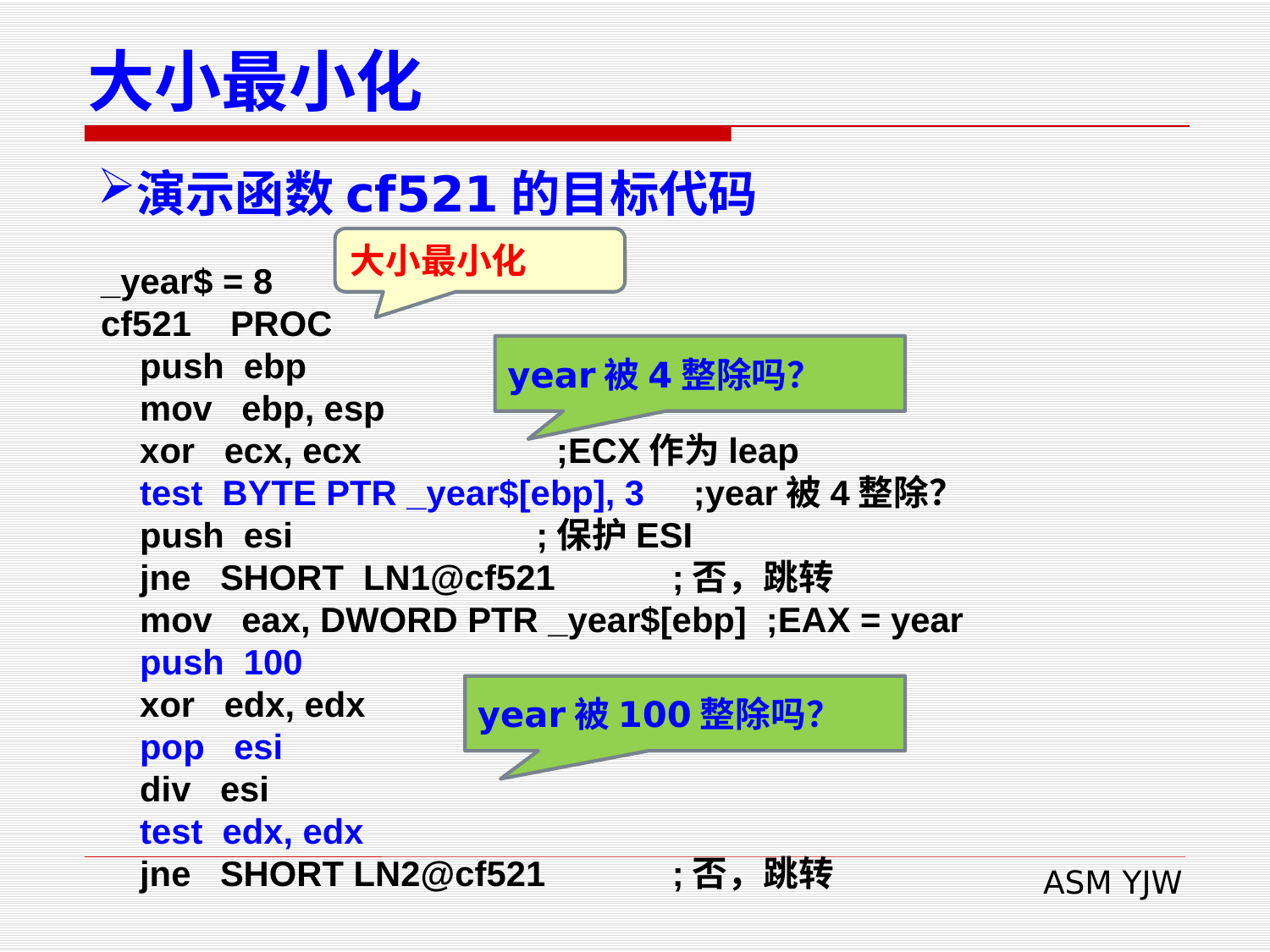

# 大小最小化
演示函数cf521的目标代码
大小最小化
_year$ = 8
cf521    PROC
    push  ebp
    mov   ebp, esp
    xor   ecx, ecx                    ;ECX作为leap
    test  BYTE PTR _year$[ebp], 3     ;year被4整除？
    push  esi                         ;保护ESI
    jne   SHORT  LN1@cf521            ;否，跳转
    mov   eax, DWORD PTR _year$[ebp]  ;EAX = year
    push  100
    xor   edx, edx
    pop   esi
    div   esi
    test  edx, edx
    jne   SHORT LN2@cf521             ;否，跳转
year被4整除吗？
year被100整除吗？